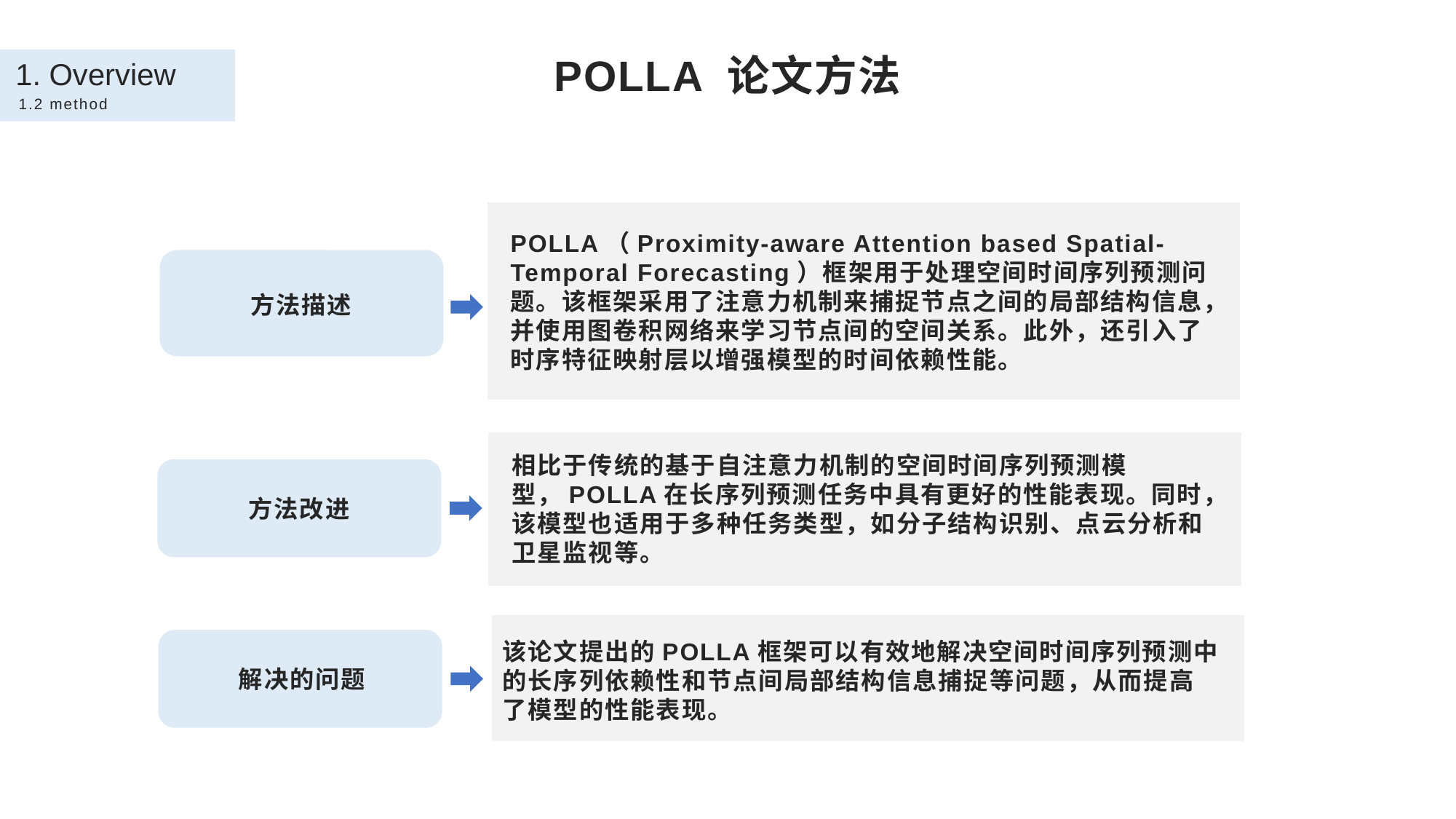

1. Overview
1.2 method
POLLA 论文方法

POLLA（Proximity-aware Attention based Spatial-Temporal Forecasting）框架用于处理空间时间序列预测问题。该框架采用了注意力机制来捕捉节点之间的局部结构信息，并使用图卷积网络来学习节点间的空间关系。此外，还引入了时序特征映射层以增强模型的时间依赖性能。

方法描述

相比于传统的基于自注意力机制的空间时间序列预测模型，POLLA在长序列预测任务中具有更好的性能表现。同时，该模型也适用于多种任务类型，如分子结构识别、点云分析和卫星监视等。

方法改进

该论文提出的POLLA框架可以有效地解决空间时间序列预测中的长序列依赖性和节点间局部结构信息捕捉等问题，从而提高了模型的性能表现。
解决的问题